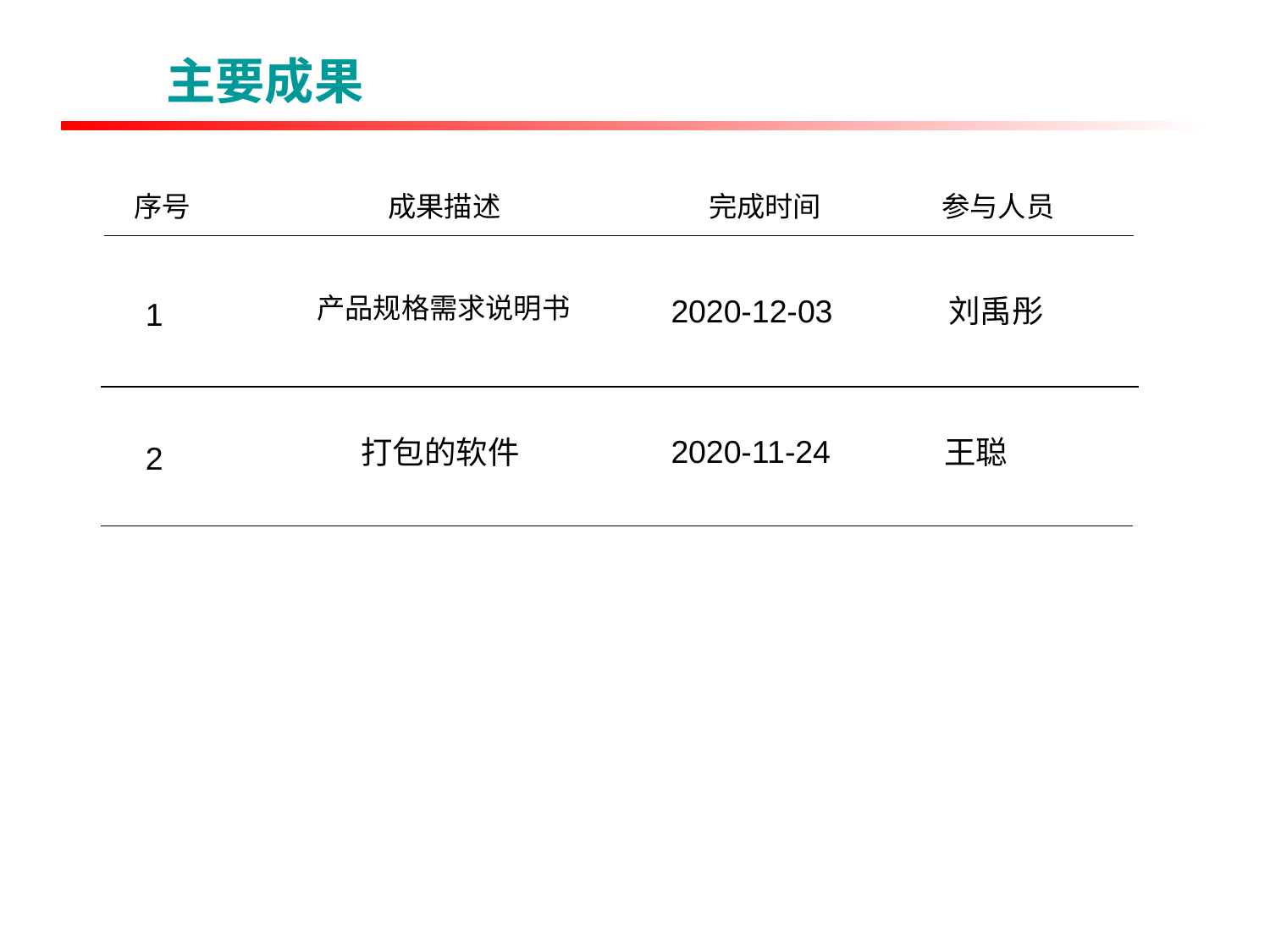

主要成果
| 序号 | 成果描述 | 完成时间 | 参与人员 |
| --- | --- | --- | --- |
产品规格需求说明书
2020-12-03
刘禹彤
1
2020-11-24
打包的软件
王聪
2